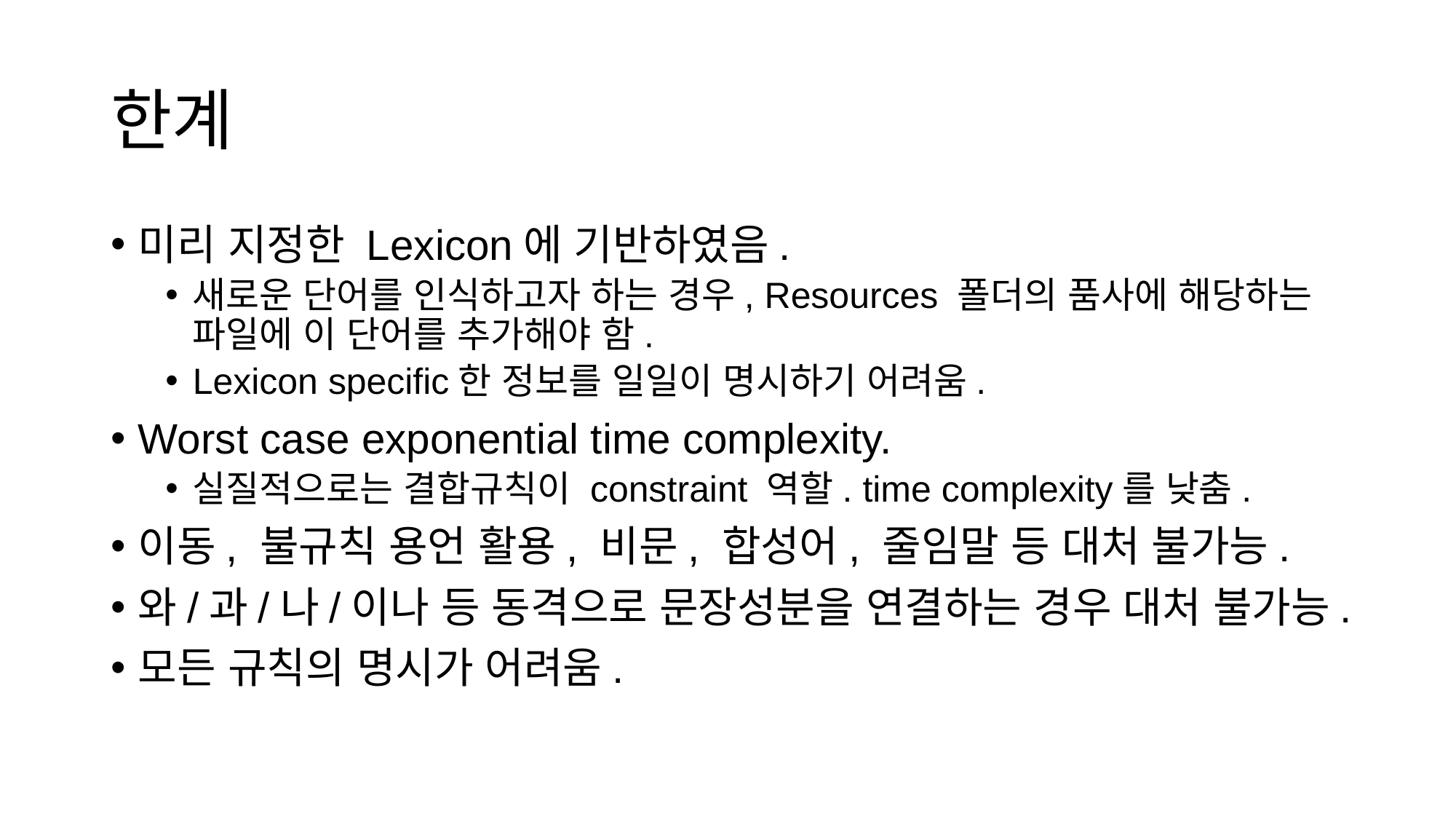

# 한계
미리 지정한 Lexicon에 기반하였음.
새로운 단어를 인식하고자 하는 경우, Resources 폴더의 품사에 해당하는 파일에 이 단어를 추가해야 함.
Lexicon specific한 정보를 일일이 명시하기 어려움.
Worst case exponential time complexity.
실질적으로는 결합규칙이 constraint 역할. time complexity를 낮춤.
이동, 불규칙 용언 활용, 비문, 합성어, 줄임말 등 대처 불가능.
와/과/나/이나 등 동격으로 문장성분을 연결하는 경우 대처 불가능.
모든 규칙의 명시가 어려움.